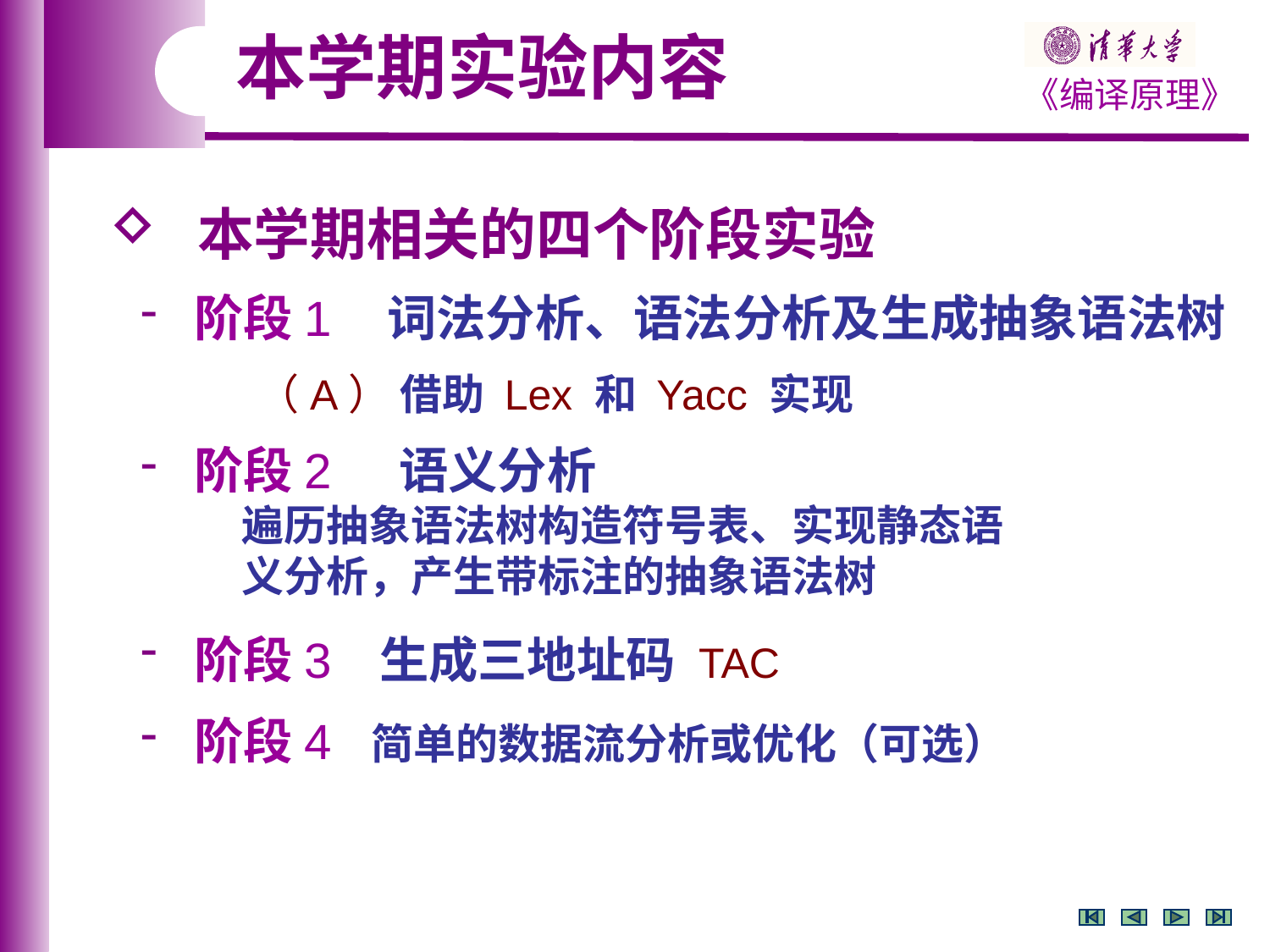

本学期实验内容
  本学期相关的四个阶段实验

 阶段1  词法分析、语法分析及生成抽象语法树

        （A） 借助 Lex 和 Yacc 实现

 阶段2    语义分析
             遍历抽象语法树构造符号表、实现静态语
             义分析，产生带标注的抽象语法树

 阶段3 生成三地址码 TAC

 阶段4  简单的数据流分析或优化（可选）